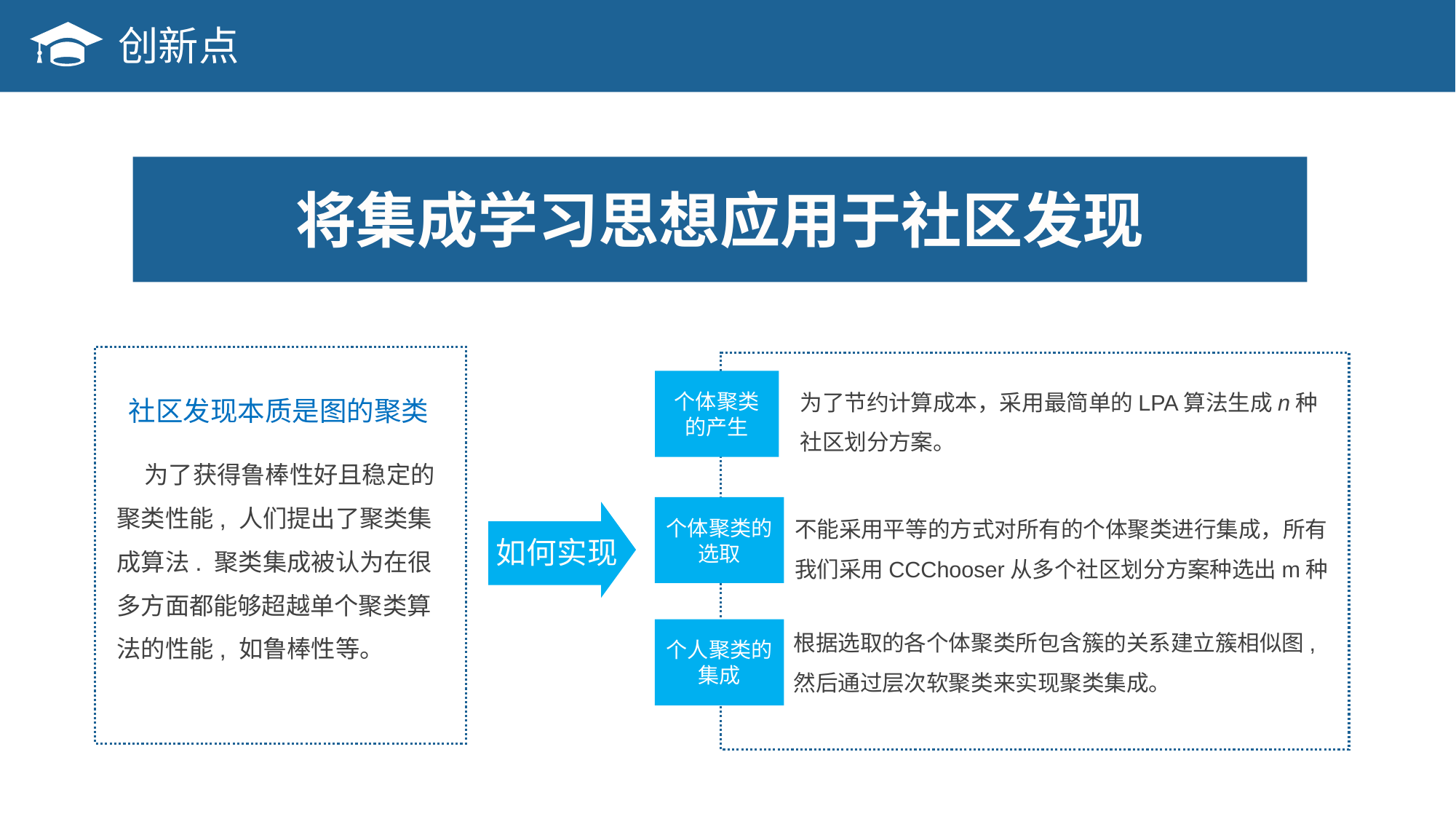

创新点

将集成学习思想应用于社区发现

社区发现本质是图的聚类
    为了获得鲁棒性好且稳定的聚类性能, 人们提出了聚类集成算法. 聚类集成被认为在很多方面都能够超越单个聚类算法的性能, 如鲁棒性等。

为了节约计算成本，采用最简单的LPA算法生成n种社区划分方案。
个体聚类的产生
不能采用平等的方式对所有的个体聚类进行集成，所有我们采用CCChooser从多个社区划分方案种选出m种
个体聚类的选取

如何实现
根据选取的各个体聚类所包含簇的关系建立簇相似图, 然后通过层次软聚类来实现聚类集成。
个人聚类的集成